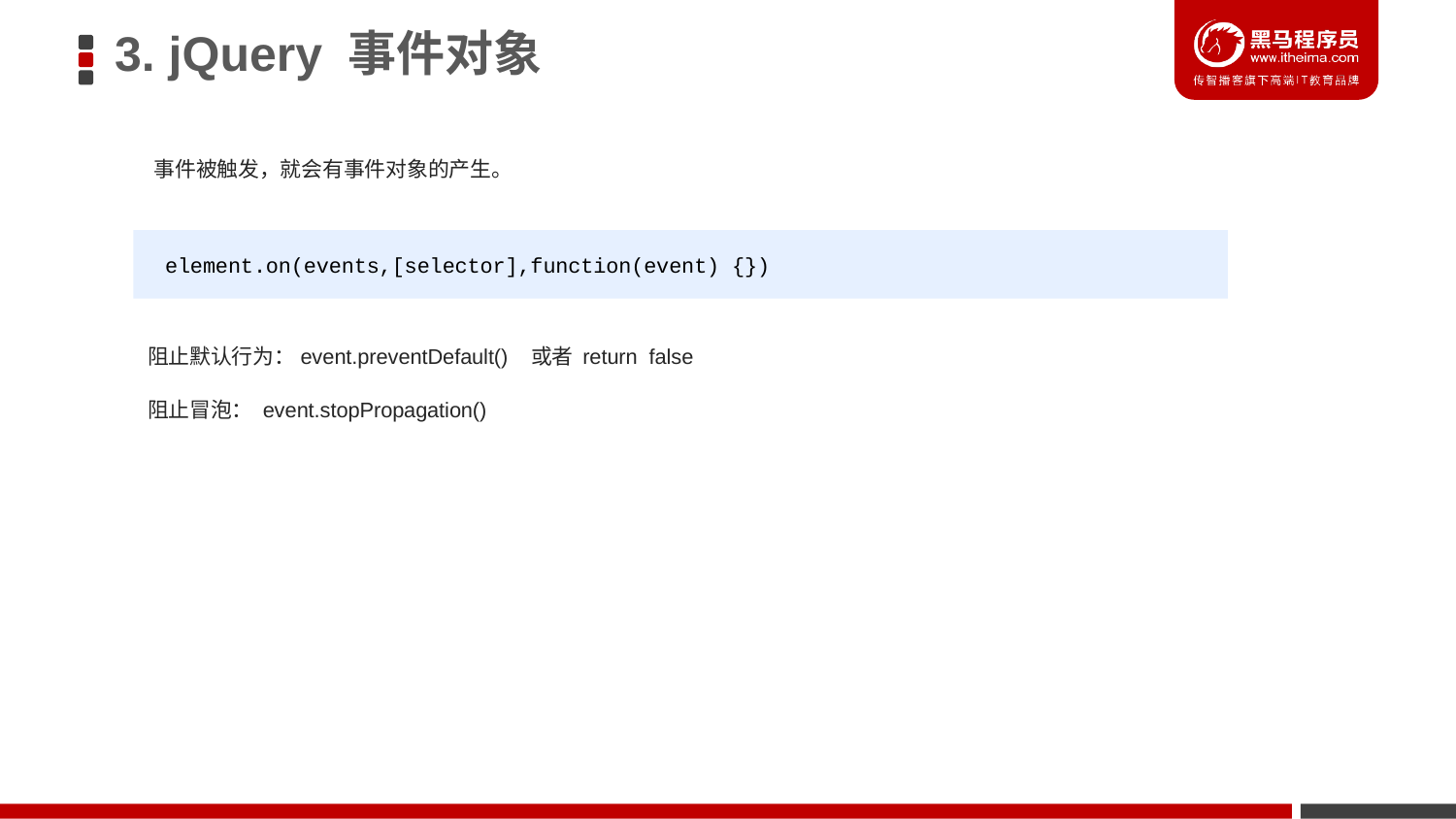

# 3. jQuery 事件对象
事件被触发，就会有事件对象的产生。
element.on(events,[selector],function(event) {})
阻止默认行为：event.preventDefault()   或者 return  false
阻止冒泡： event.stopPropagation()